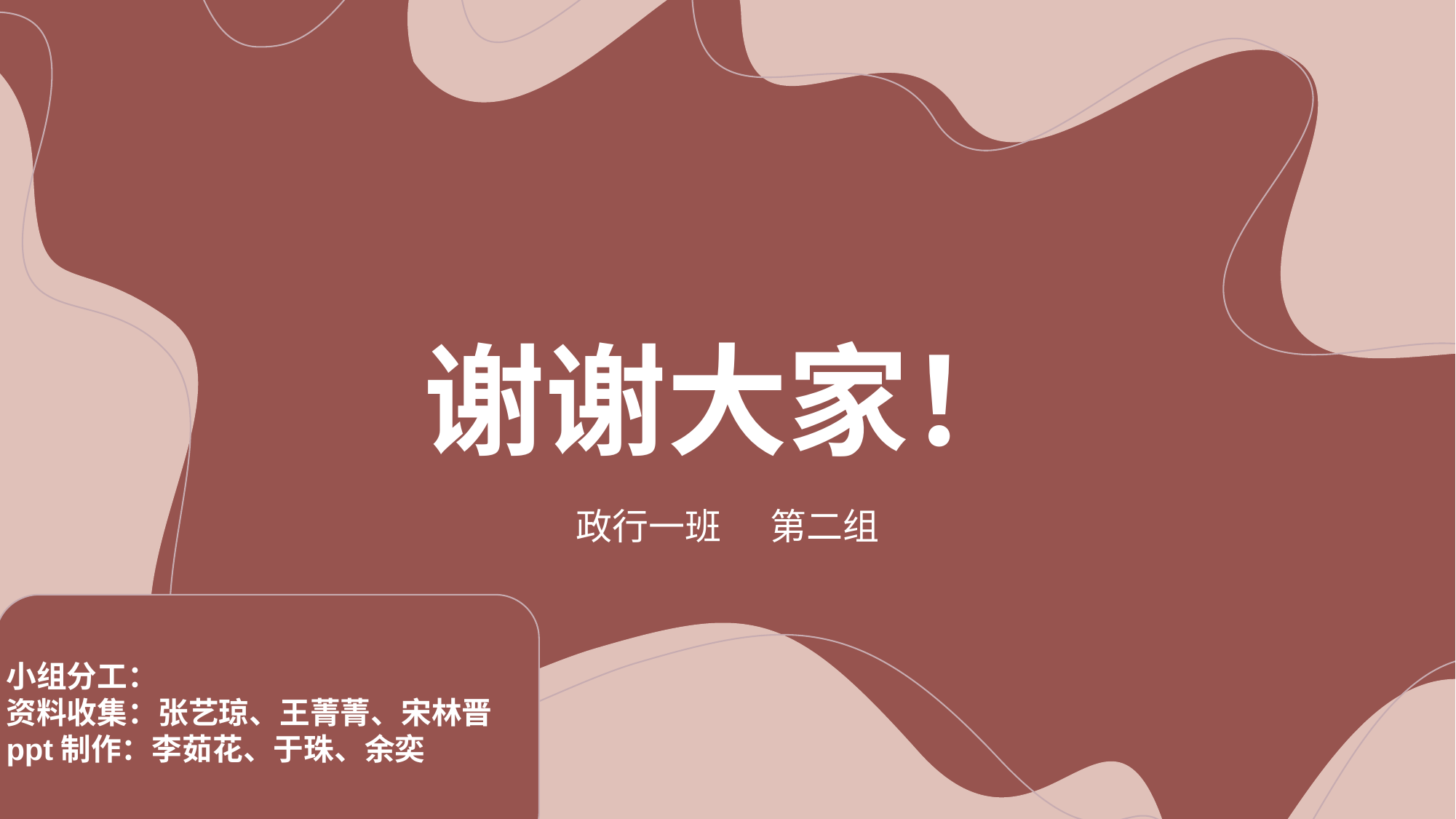

谢谢大家！
政行一班      第二组

小组分工：
资料收集：张艺琼、王菁菁、宋林晋
ppt制作：李茹花、于珠、余奕